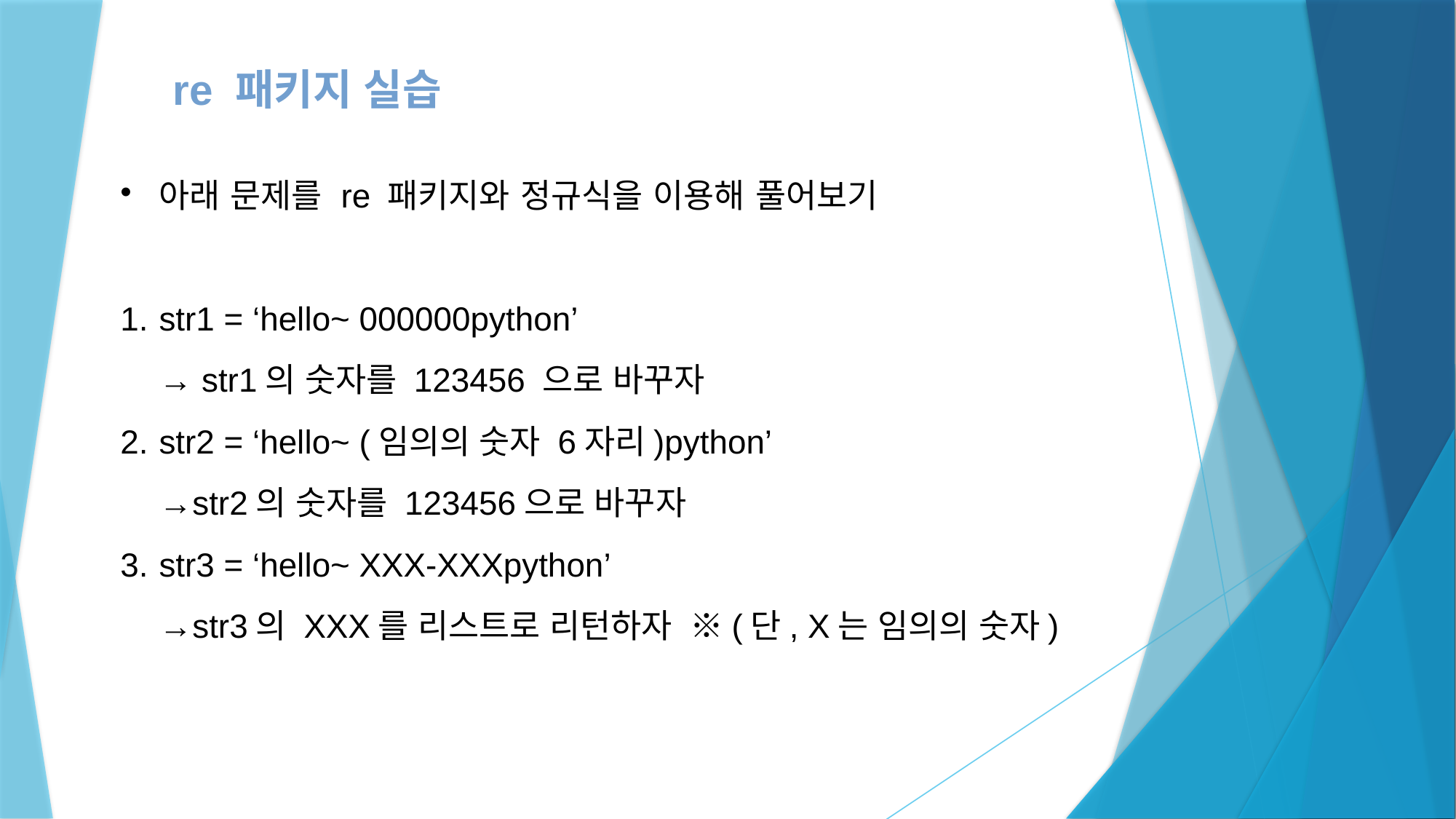

re 패키지 실습
# 아래 문제를 re 패키지와 정규식을 이용해 풀어보기

str1 = ‘hello~ 000000python’
→ str1의 숫자를 123456 으로 바꾸자
str2 = ‘hello~ (임의의 숫자 6자리)python’
→str2의 숫자를 123456으로 바꾸자
str3 = ‘hello~ XXX-XXXpython’
→str3의 XXX를 리스트로 리턴하자  ※(단, X는 임의의 숫자)